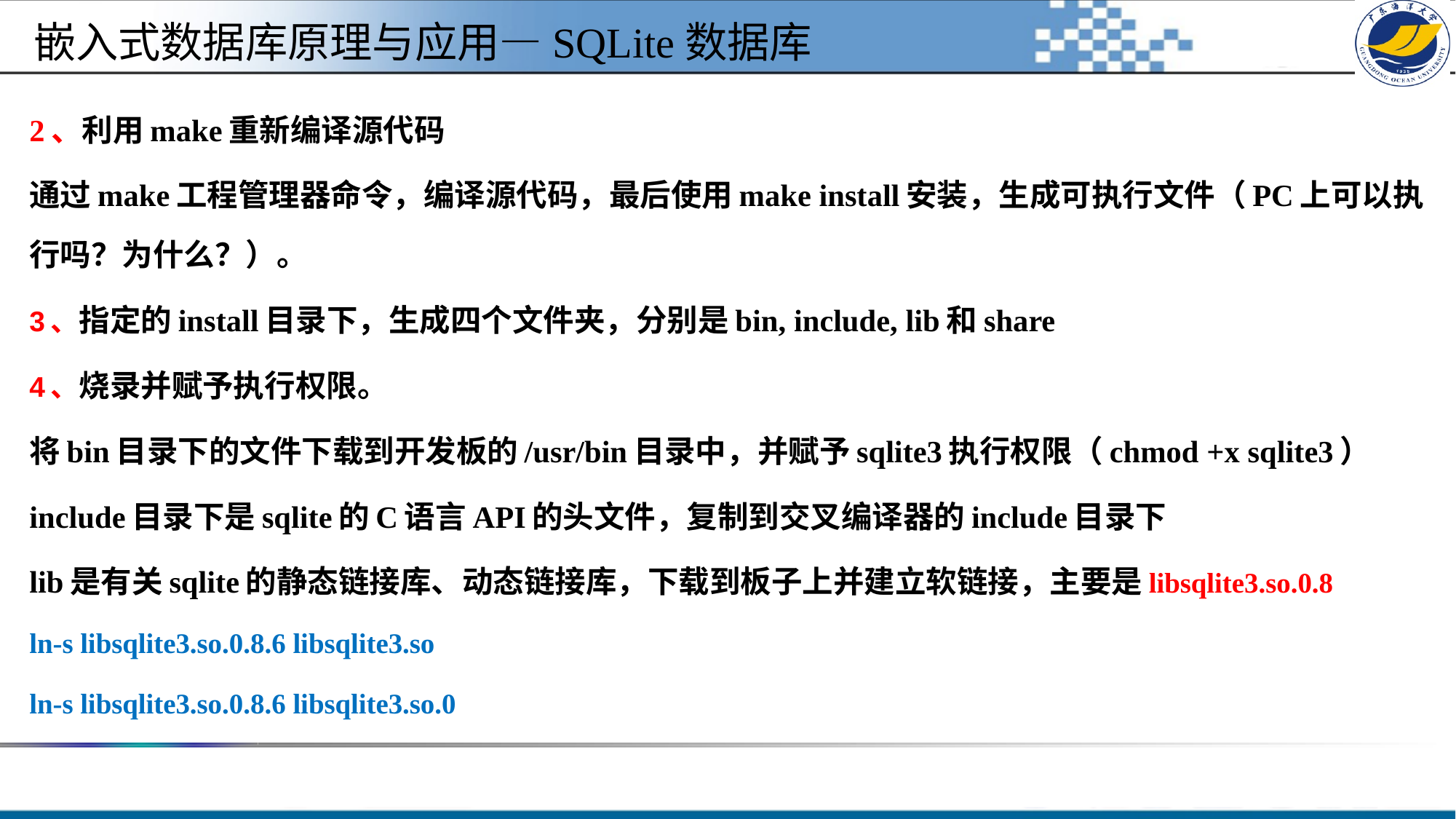

#
嵌入式数据库原理与应用—SQLite数据库
2、利用make重新编译源代码
通过make工程管理器命令，编译源代码，最后使用make install安装，生成可执行文件（PC上可以执行吗？为什么？）。
3、指定的install目录下，生成四个文件夹，分别是bin, include, lib和share
4、烧录并赋予执行权限。
将bin目录下的文件下载到开发板的/usr/bin目录中，并赋予sqlite3执行权限（chmod +x sqlite3）
include目录下是sqlite的C语言API的头文件，复制到交叉编译器的include目录下
lib是有关sqlite的静态链接库、动态链接库，下载到板子上并建立软链接，主要是libsqlite3.so.0.8
ln-s libsqlite3.so.0.8.6 libsqlite3.so
ln-s libsqlite3.so.0.8.6 libsqlite3.so.0